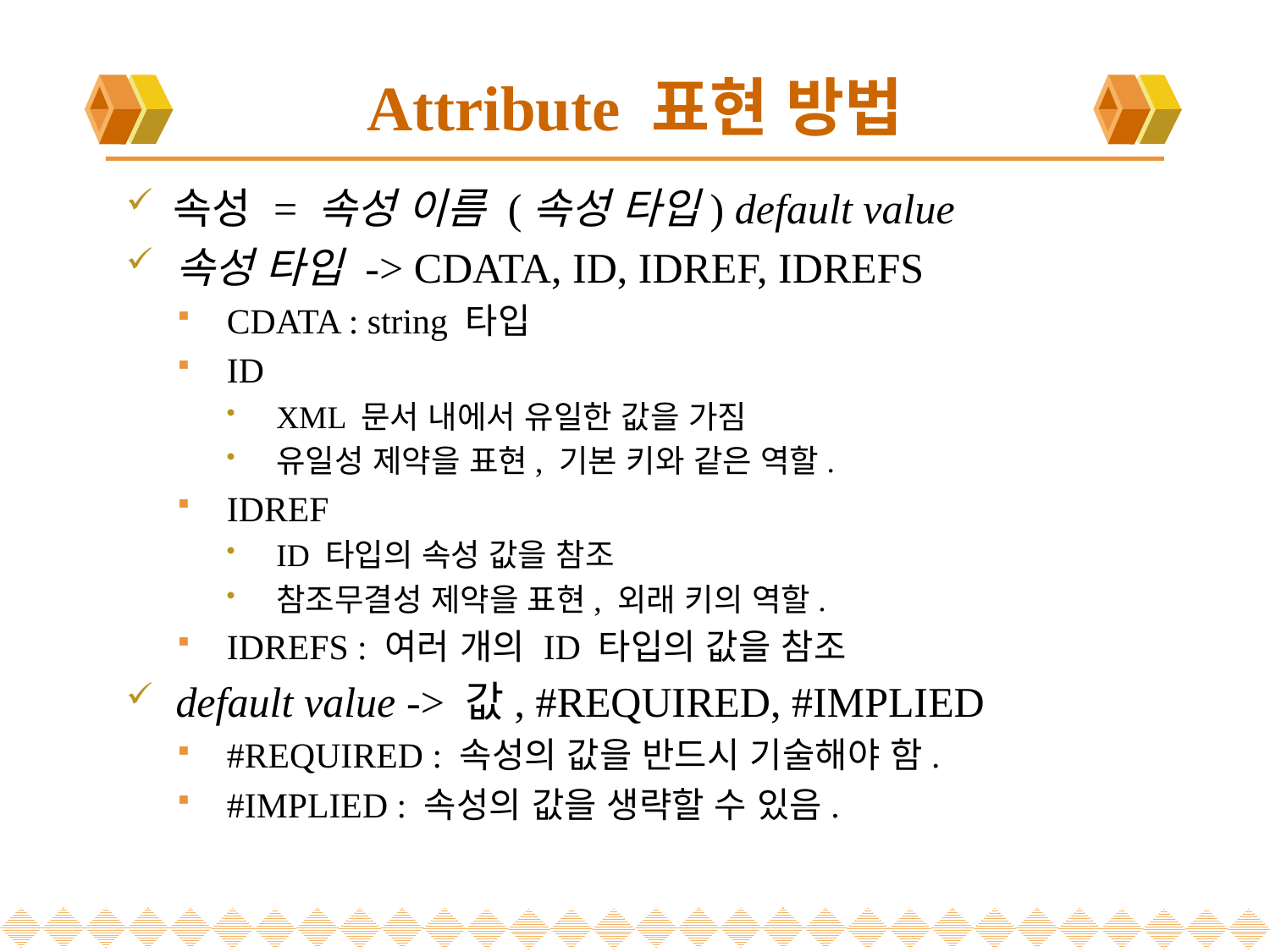

# Attribute 표현 방법
속성 = 속성 이름 (속성 타입) default value
속성 타입 -> CDATA, ID, IDREF, IDREFS
CDATA : string 타입
ID
XML 문서 내에서 유일한 값을 가짐
유일성 제약을 표현, 기본 키와 같은 역할.
IDREF
ID 타입의 속성 값을 참조
참조무결성 제약을 표현, 외래 키의 역할.
IDREFS : 여러 개의 ID 타입의 값을 참조
default value -> 값, #REQUIRED, #IMPLIED
#REQUIRED : 속성의 값을 반드시 기술해야 함.
#IMPLIED : 속성의 값을 생략할 수 있음.